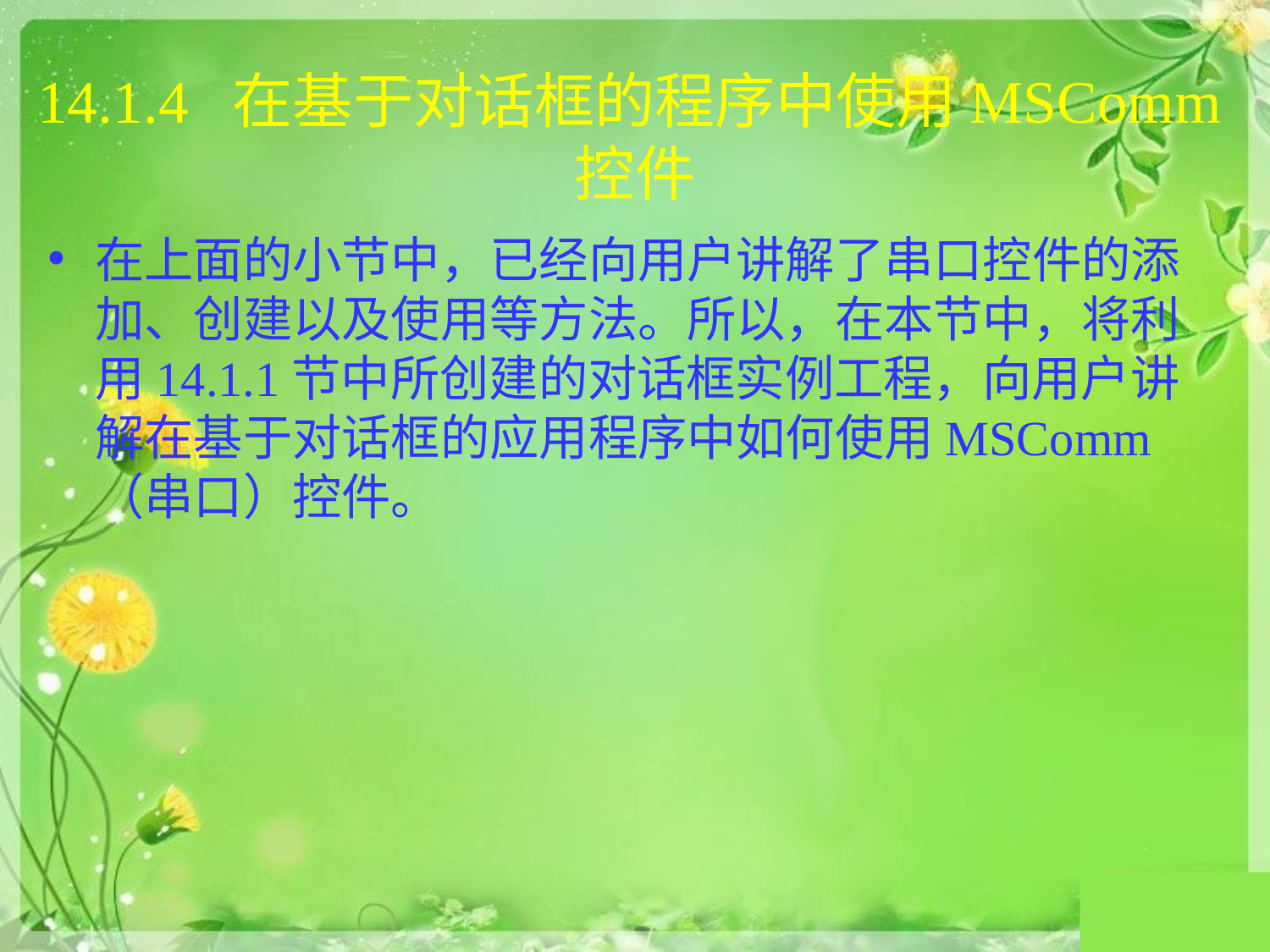

# 14.1.4  在基于对话框的程序中使用MSComm控件
在上面的小节中，已经向用户讲解了串口控件的添加、创建以及使用等方法。所以，在本节中，将利用14.1.1节中所创建的对话框实例工程，向用户讲解在基于对话框的应用程序中如何使用MSComm（串口）控件。